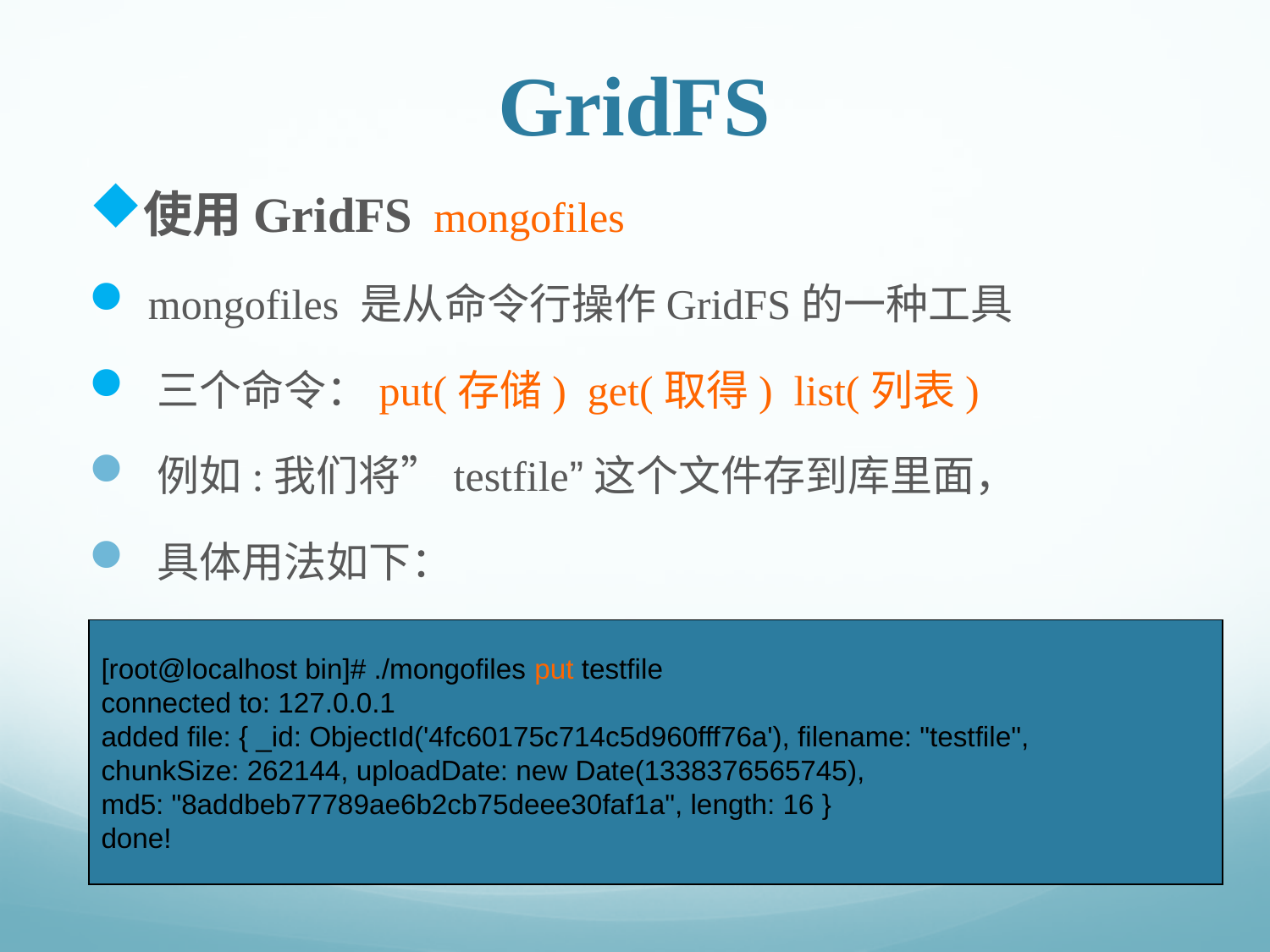

# GridFS
使用GridFS  mongofiles
 mongofiles 是从命令行操作GridFS的一种工具
 三个命令：put(存储)  get(取得)  list(列表)
 例如:我们将”testfile”这个文件存到库里面，
 具体用法如下：

[root@localhost bin]# ./mongofiles put testfile
connected to: 127.0.0.1
added file: { _id: ObjectId('4fc60175c714c5d960fff76a'), filename: "testfile",
chunkSize: 262144, uploadDate: new Date(1338376565745),
md5: "8addbeb77789ae6b2cb75deee30faf1a", length: 16 }
done!